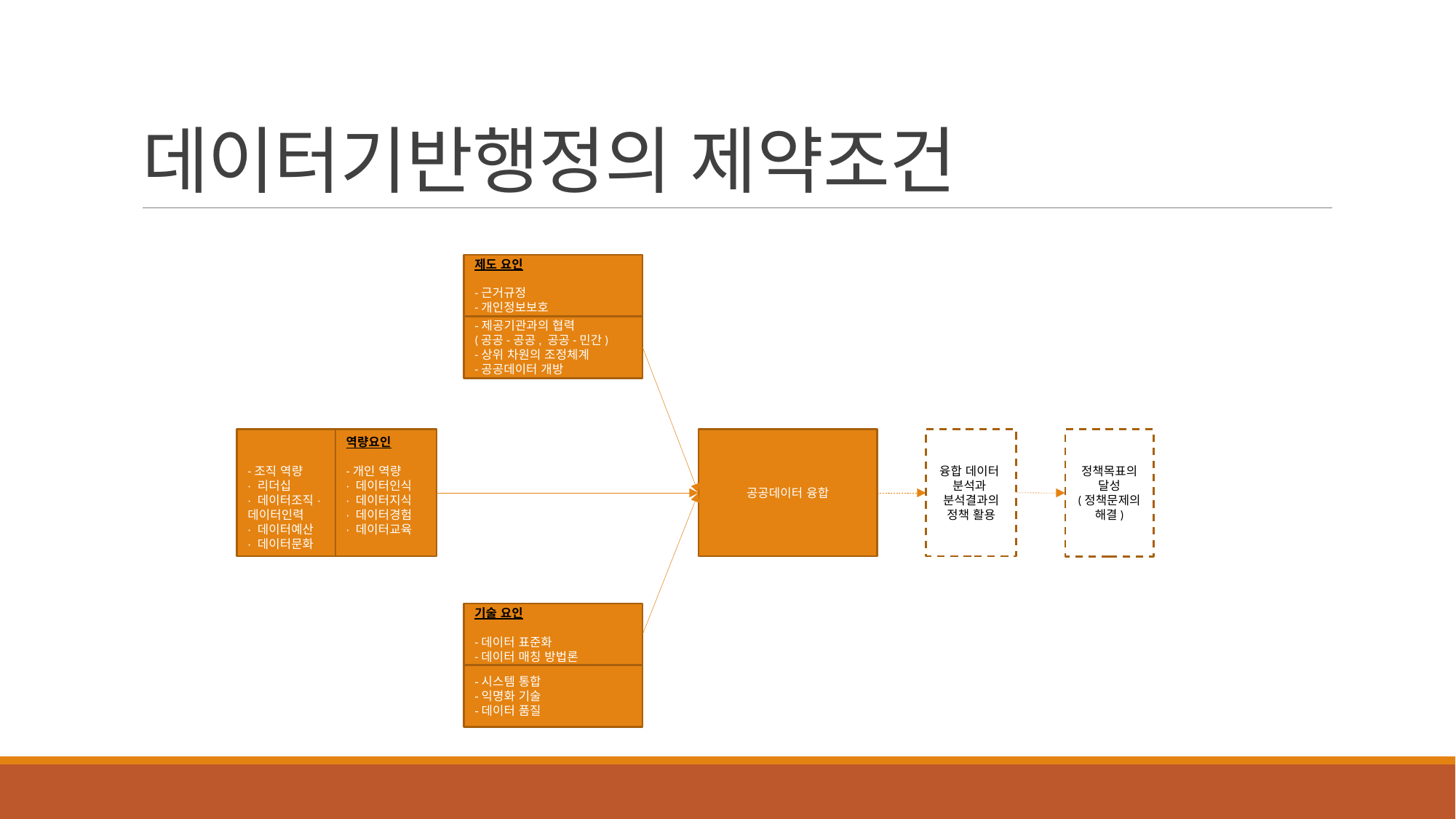

# 데이터기반행정의 제약조건
제도 요인

-근거규정
-개인정보보호
-제공기관과의 협력
(공공-공공, 공공-민간)
-상위 차원의 조정체계
-공공데이터 개방
융합 데이터
분석과
분석결과의 정책 활용
정책목표의 달성
(정책문제의 해결)

-조직 역량
∙ 리더십
∙ 데이터조직 ∙ 데이터인력
∙ 데이터예산
∙ 데이터문화
역량요인

-개인 역량
∙ 데이터인식
∙ 데이터지식
∙ 데이터경험
∙ 데이터교육

공공데이터 융합
기술 요인

-데이터 표준화
-데이터 매칭 방법론
-시스템 통합
-익명화 기술
-데이터 품질